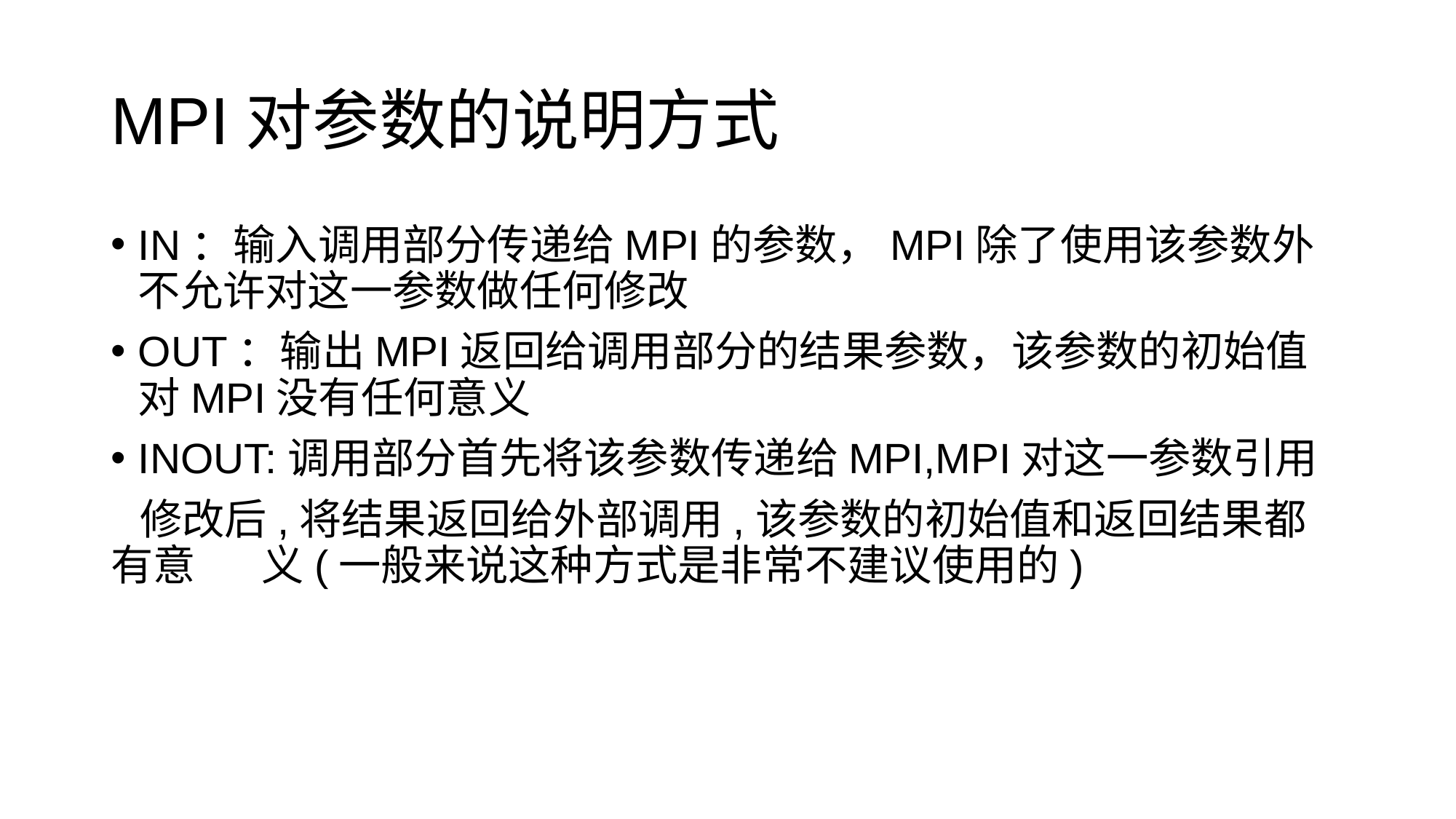

# MPI对参数的说明方式
IN：输入调用部分传递给MPI的参数，MPI除了使用该参数外不允许对这一参数做任何修改
OUT：输出MPI返回给调用部分的结果参数，该参数的初始值对MPI没有任何意义
INOUT:调用部分首先将该参数传递给MPI,MPI对这一参数引用
  修改后,将结果返回给外部调用,该参数的初始值和返回结果都有意       义(一般来说这种方式是非常不建议使用的)